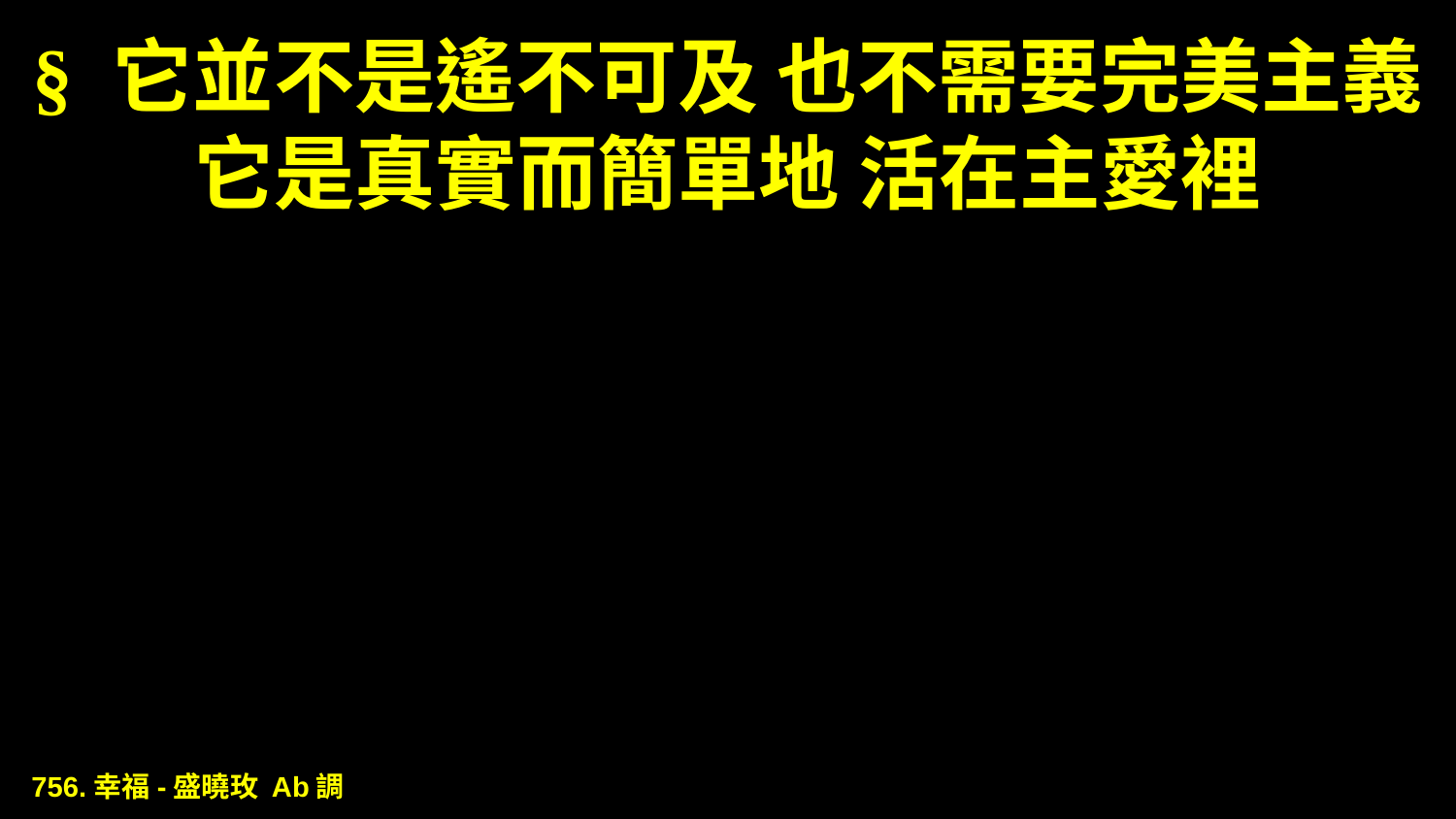

# § 它並不是遙不可及 也不需要完美主義 它是真實而簡單地 活在主愛裡
756.幸福-盛曉玫 Ab調